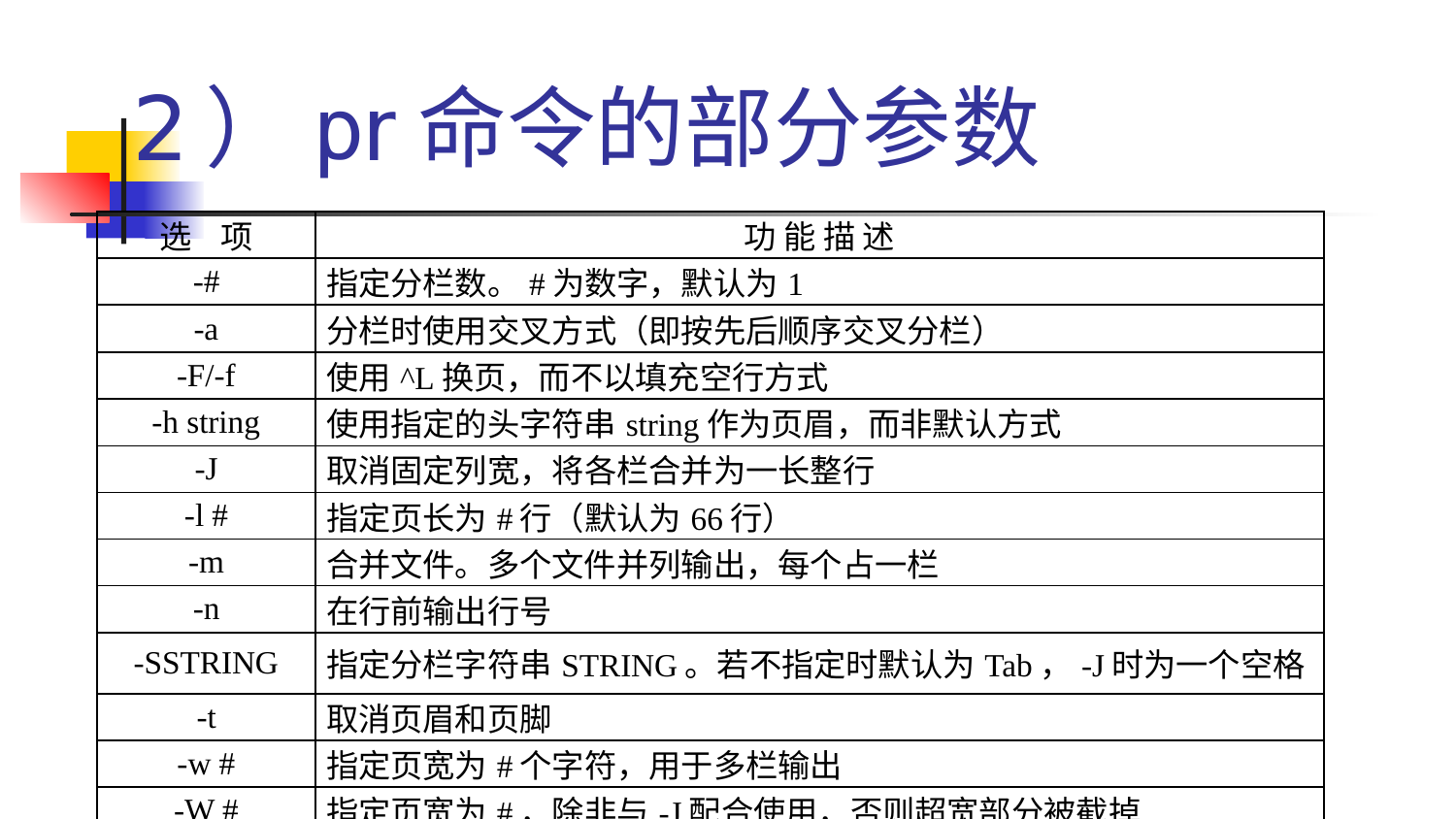

# 2）pr命令的部分参数
| 选 项 | 功 能 描 述 |
| --- | --- |
| -# | 指定分栏数。#为数字，默认为1 |
| -a | 分栏时使用交叉方式（即按先后顺序交叉分栏） |
| -F/-f | 使用^L换页，而不以填充空行方式 |
| -h string | 使用指定的头字符串string作为页眉，而非默认方式 |
| -J | 取消固定列宽，将各栏合并为一长整行 |
| -l # | 指定页长为#行（默认为66行） |
| -m | 合并文件。多个文件并列输出，每个占一栏 |
| -n | 在行前输出行号 |
| -SSTRING | 指定分栏字符串STRING。若不指定时默认为Tab，-J时为一个空格 |
| -t | 取消页眉和页脚 |
| -w # | 指定页宽为#个字符，用于多栏输出 |
| -W # | 指定页宽为#，除非与-J配合使用，否则超宽部分被截掉 |